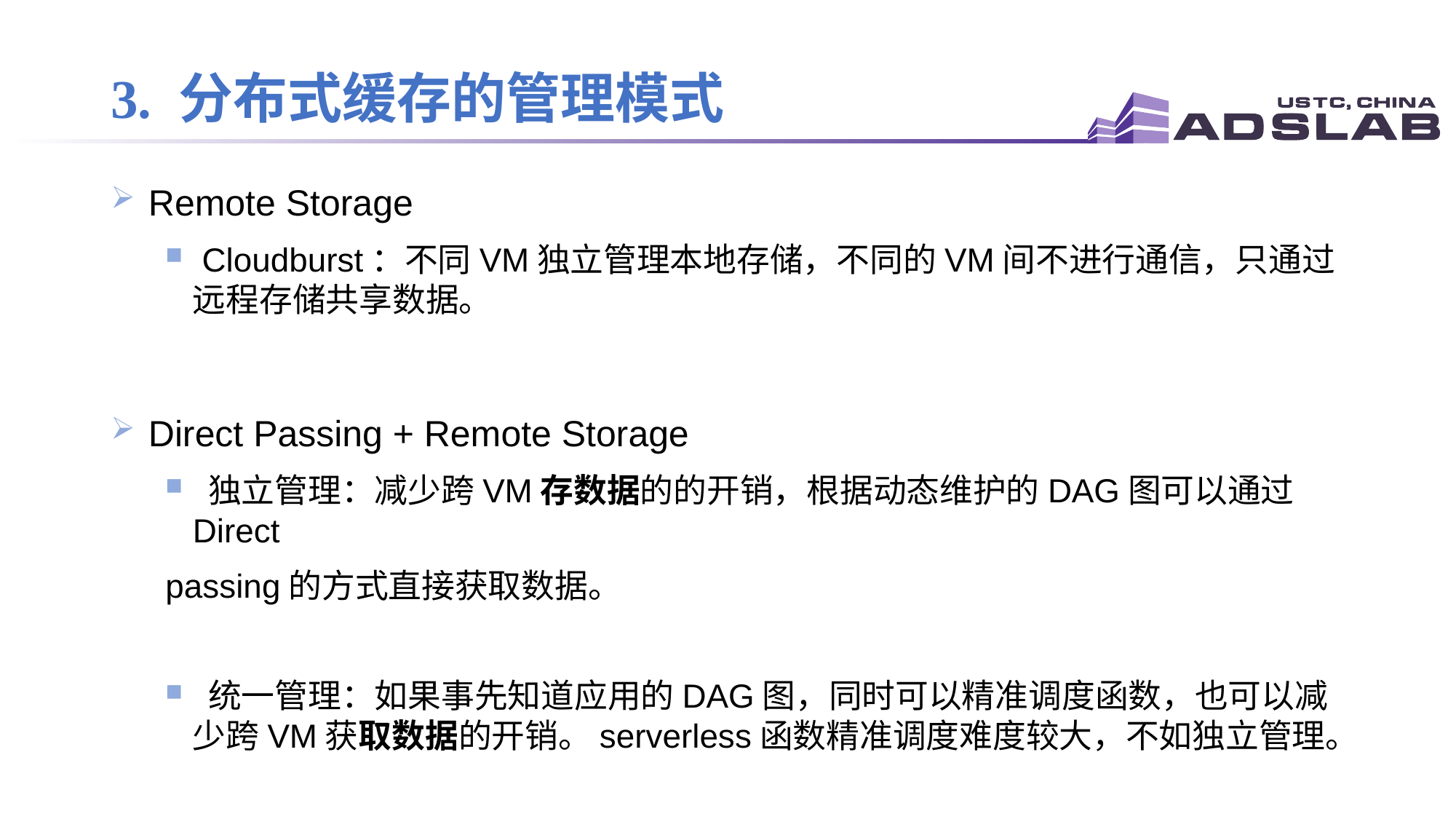

# 3. 分布式缓存的管理模式
 Remote Storage
 Cloudburst：不同VM独立管理本地存储，不同的VM间不进行通信，只通过远程存储共享数据。

 Direct Passing + Remote Storage
 独立管理：减少跨VM存数据的的开销，根据动态维护的DAG图可以通过Direct
passing的方式直接获取数据。

 统一管理：如果事先知道应用的DAG图，同时可以精准调度函数，也可以减少跨VM获取数据的开销。serverless函数精准调度难度较大，不如独立管理。